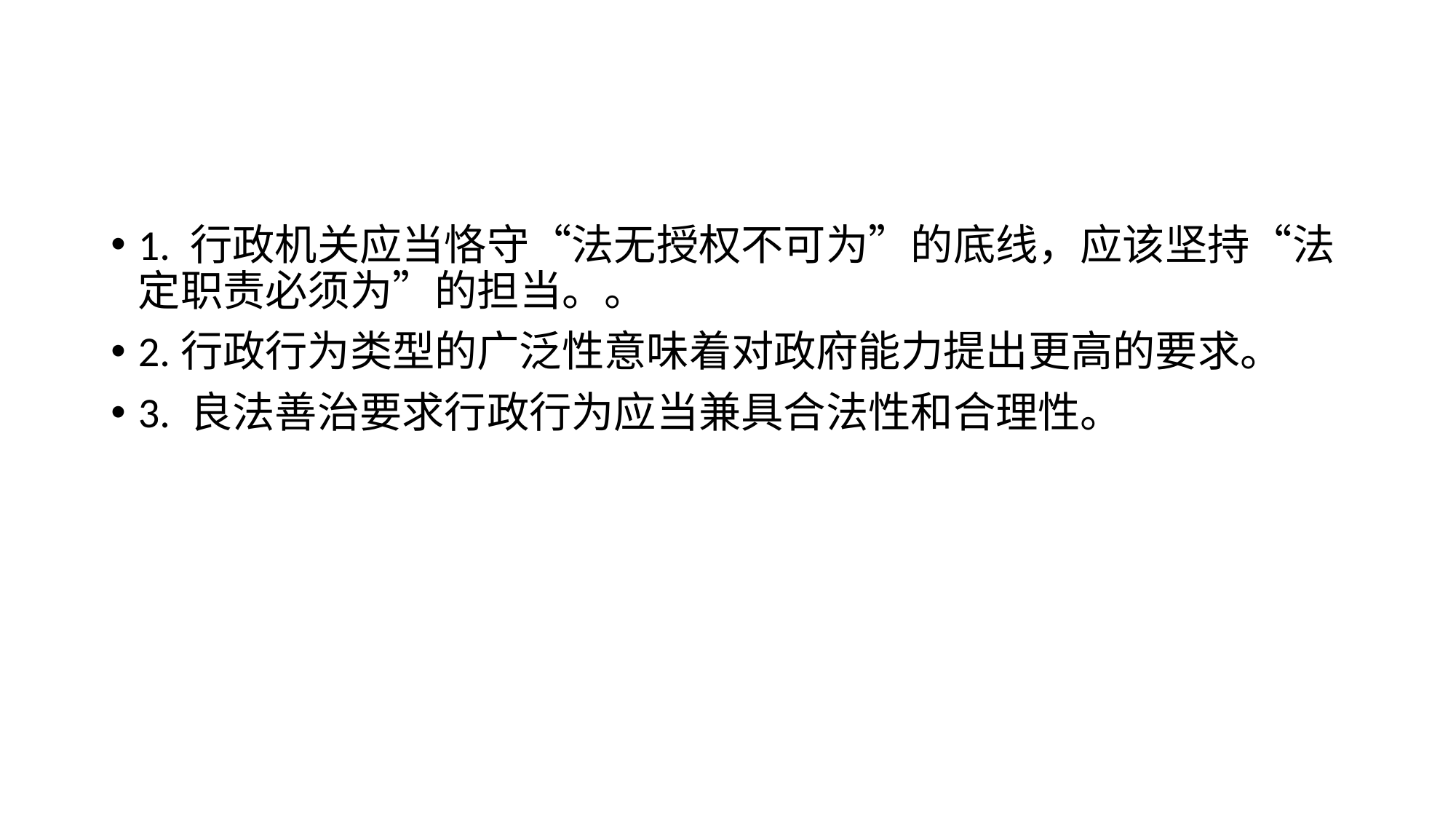

#
1. 行政机关应当恪守“法无授权不可为”的底线，应该坚持“法定职责必须为”的担当。。
2.行政行为类型的广泛性意味着对政府能力提出更高的要求。
3. 良法善治要求行政行为应当兼具合法性和合理性。